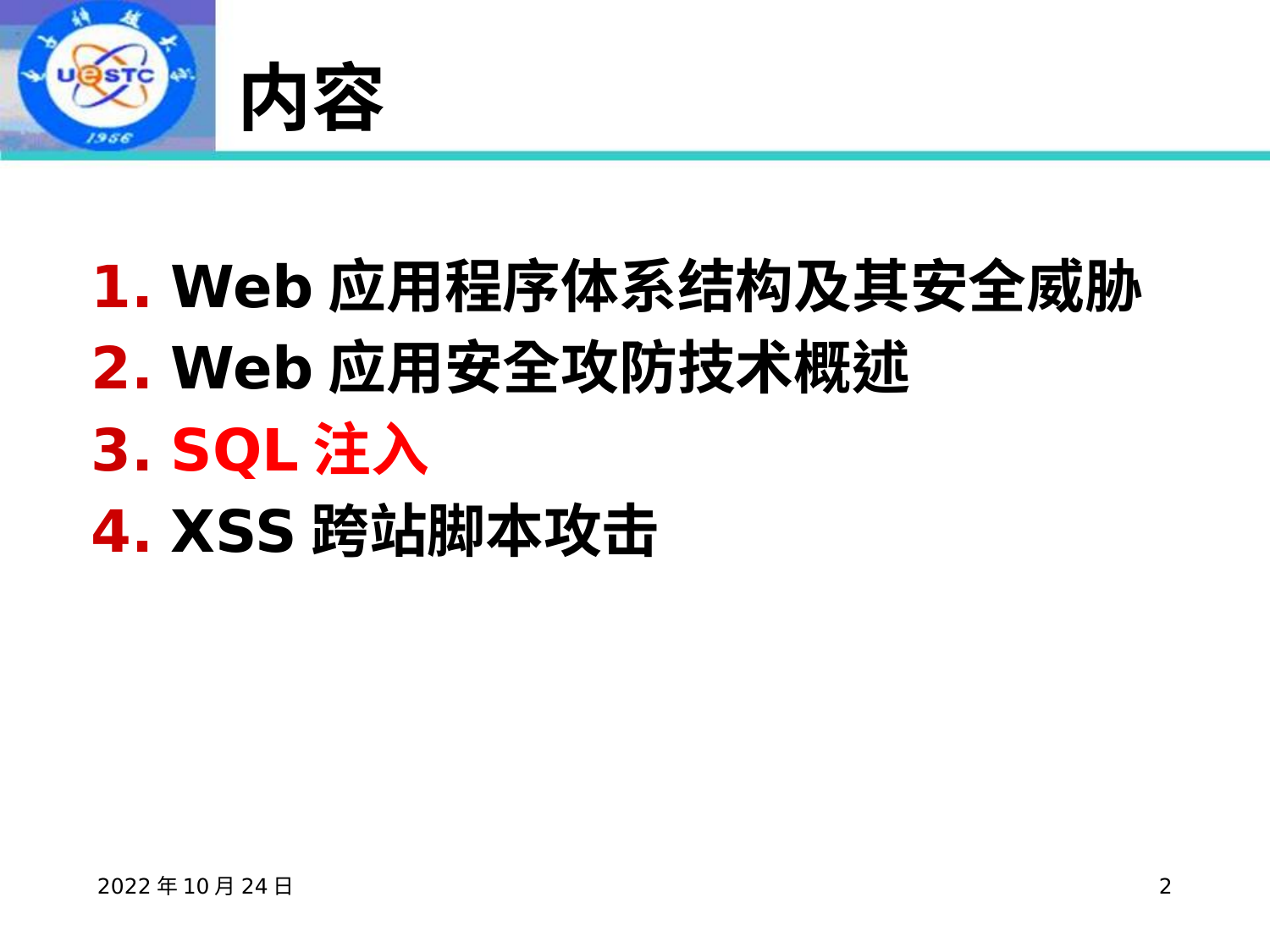

# 内容
Web应用程序体系结构及其安全威胁
Web应用安全攻防技术概述
SQL注入
XSS跨站脚本攻击
2022年10月24日
2